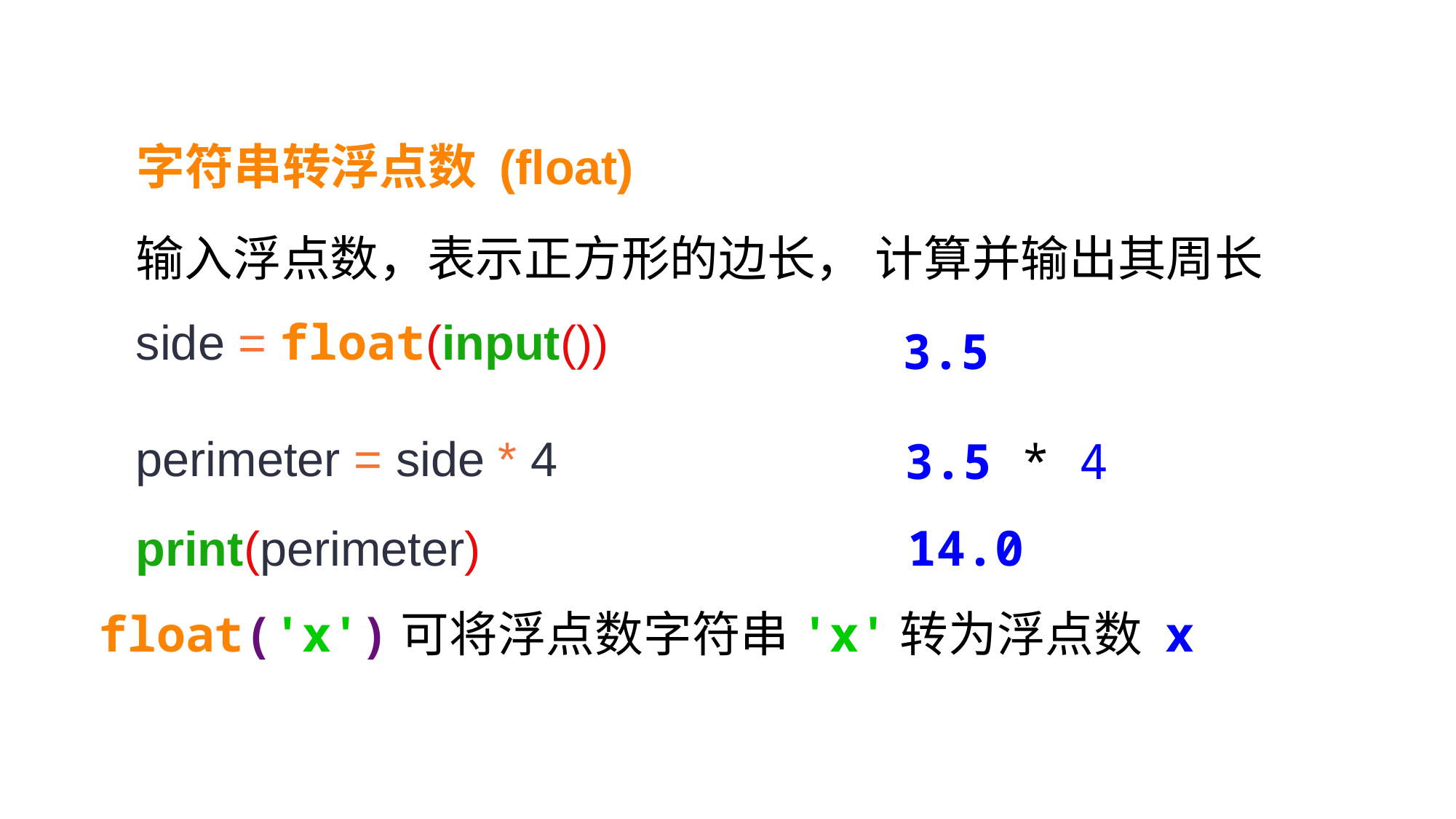

字符串转浮点数 (float)
输入浮点数，表示正方形的边长， 计算并输出其周长
side = float(input())
3.5
perimeter = side * 4
 3.5 * 4
 14.0
print(perimeter)
float('x')可将浮点数字符串'x'转为浮点数 x